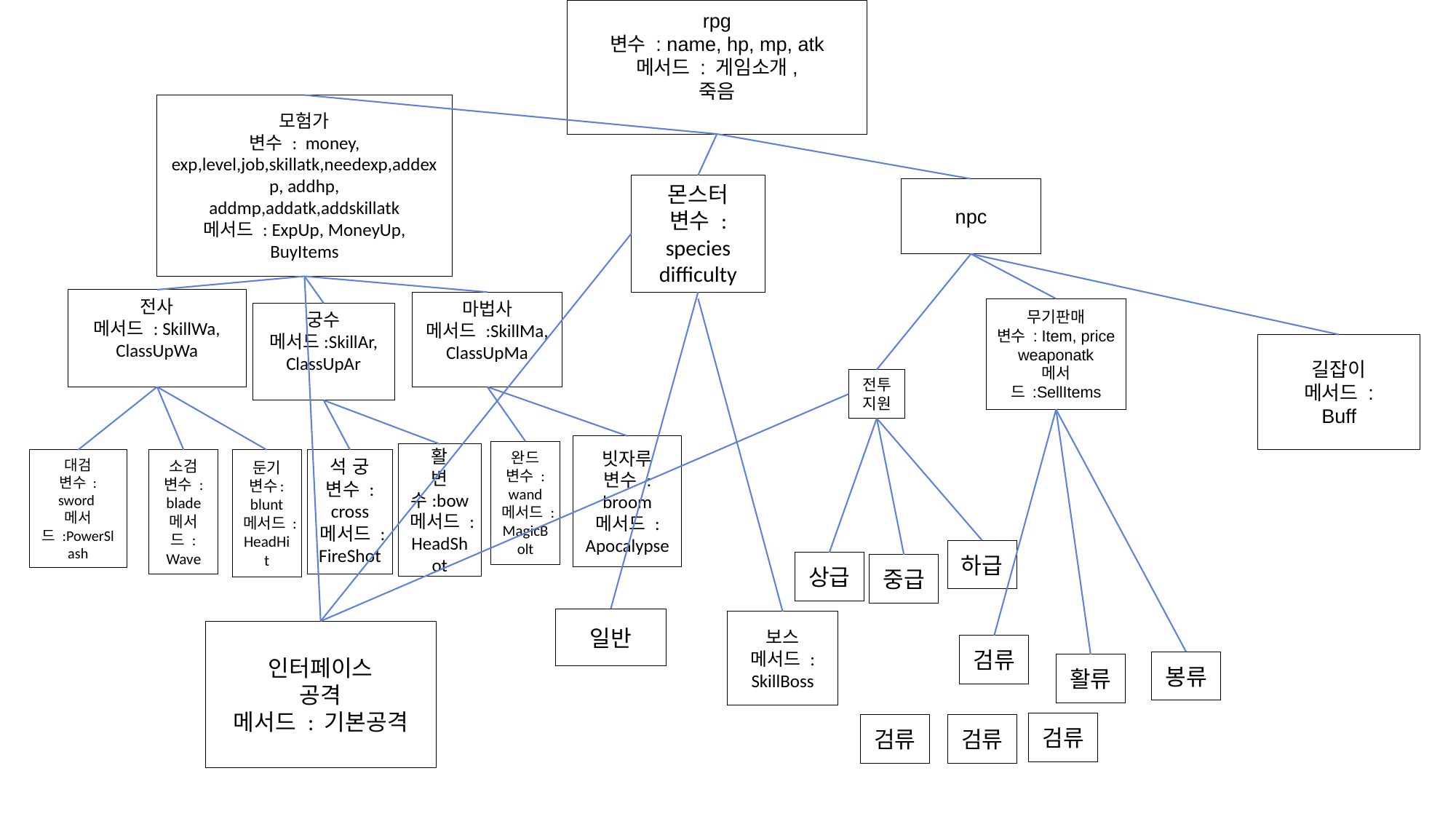

# rpg 변수 : name, hp, mp, atk 메서드 : 게임소개, 죽음
모험가
변수 :  money, exp,level,job,skillatk,needexp,addexp, addhp,
addmp,addatk,addskillatk
메서드 : ExpUp, MoneyUp, BuyItems
몬스터
변수 : species
difficulty
npc
전사
메서드 : SkillWa, ClassUpWa

마법사
메서드 :SkillMa, ClassUpMa

무기판매
변수 : Item, price
weaponatk
메서드 :SellItems
궁수
메서드:SkillAr, ClassUpAr

길잡이
메서드 :
Buff
전투지원
빗자루
변수 : broom
메서드 :
Apocalypse
완드
변수 : wand
메서드 :MagicBolt
활
변수:bow
메서드 :
HeadShot
소검
변수 : blade
메서드 : Wave
둔기
변수:
blunt
메서드 :
HeadHit
대검
변수 : sword
메서드 :PowerSlash
석 궁
변수 : cross
메서드 :
FireShot

하급
상급
중급
일반
보스
메서드 : SkillBoss
인터페이스
공격
메서드 : 기본공격
검류
봉류
활류
검류
검류
검류